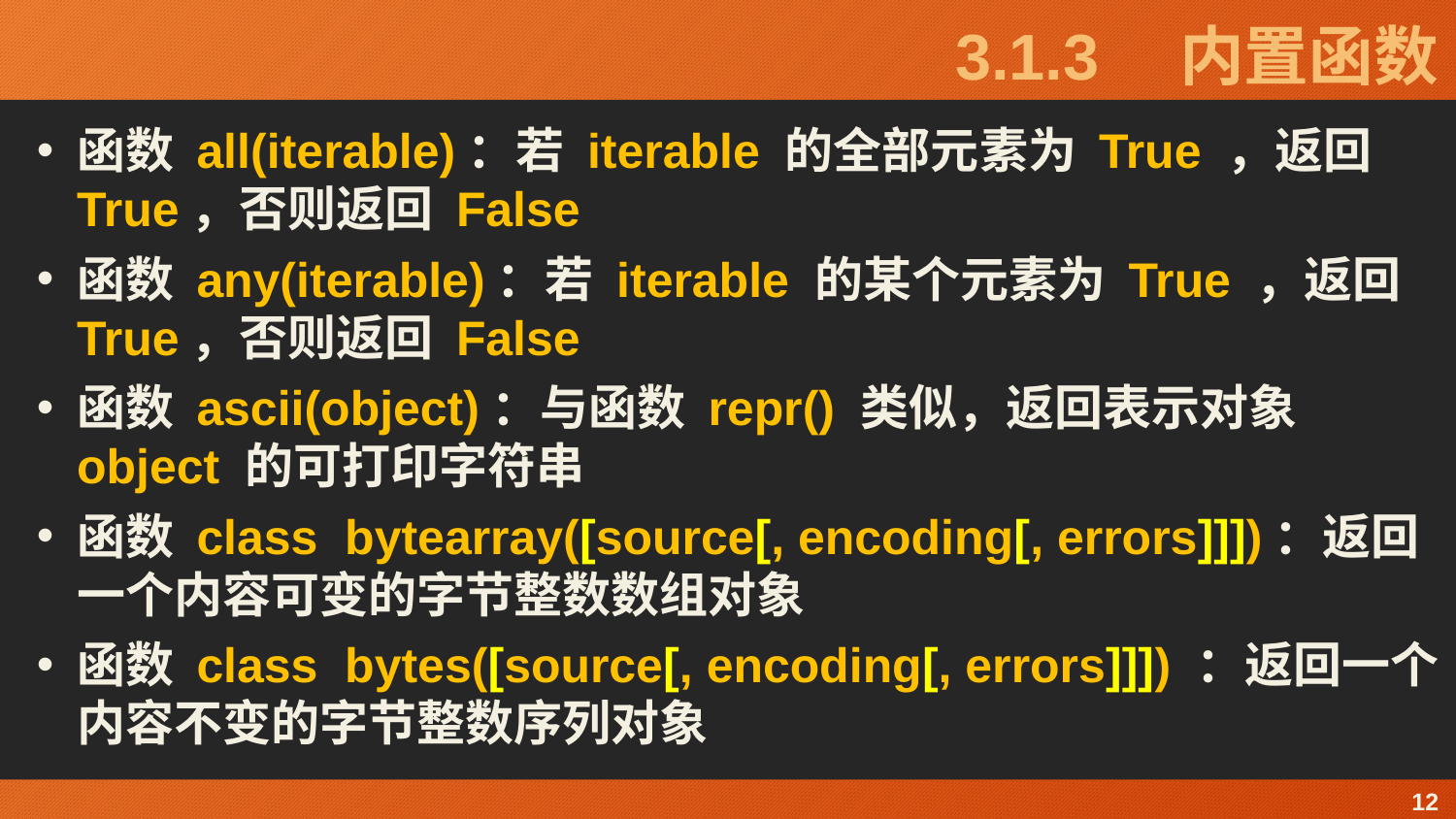

# 3.1.3　内置函数
函数 all(iterable)：若 iterable 的全部元素为 True ，返回 True，否则返回 False
函数 any(iterable)：若 iterable 的某个元素为 True ，返回 True，否则返回 False
函数 ascii(object)：与函数 repr() 类似，返回表示对象 object 的可打印字符串
函数 class  bytearray([source[, encoding[, errors]]])：返回一个内容可变的字节整数数组对象
函数 class  bytes([source[, encoding[, errors]]]) ：返回一个内容不变的字节整数序列对象
12